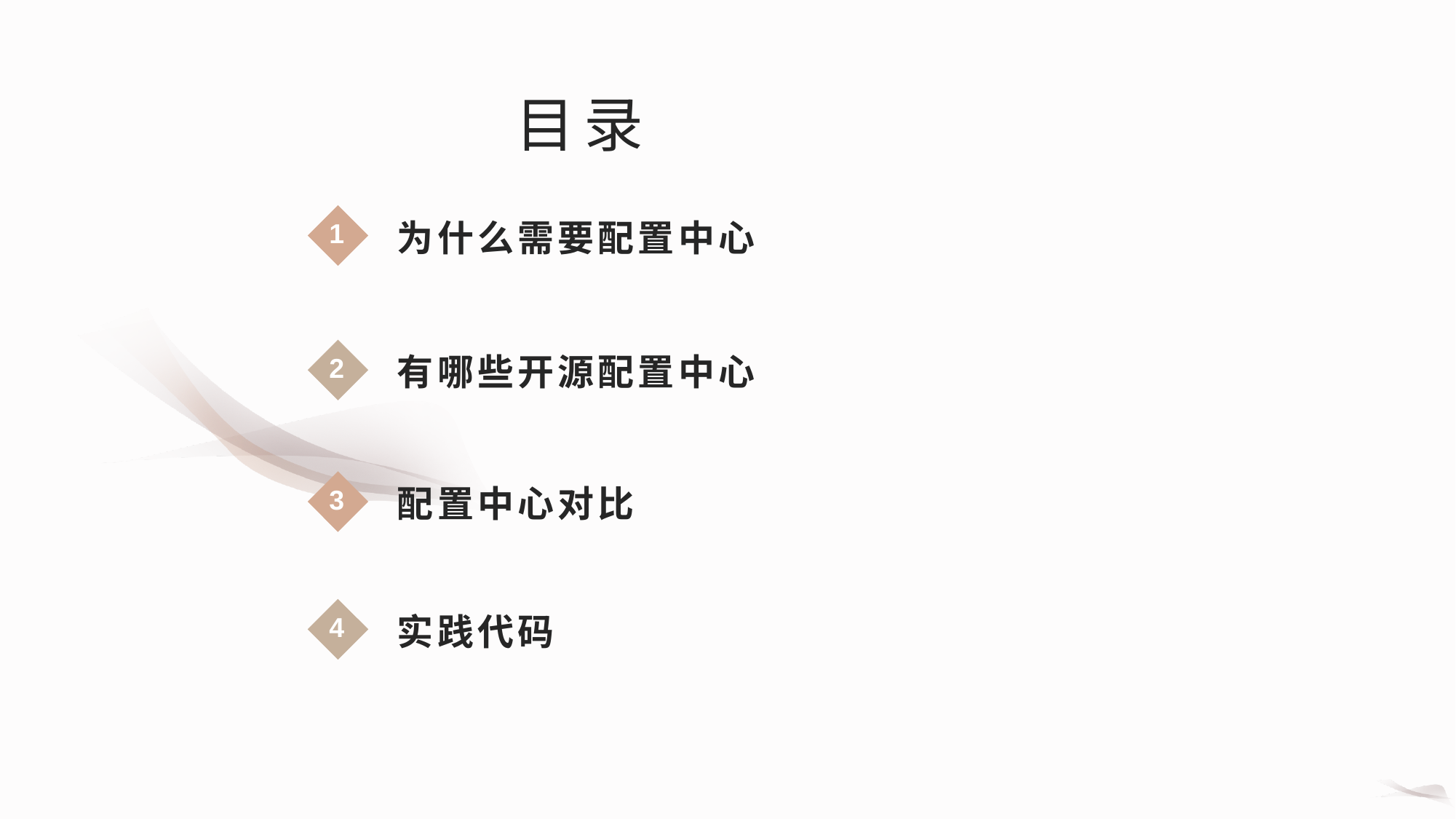

目录
为什么需要配置中心

1
有哪些开源配置中心

2
配置中心对比

3
实践代码

4